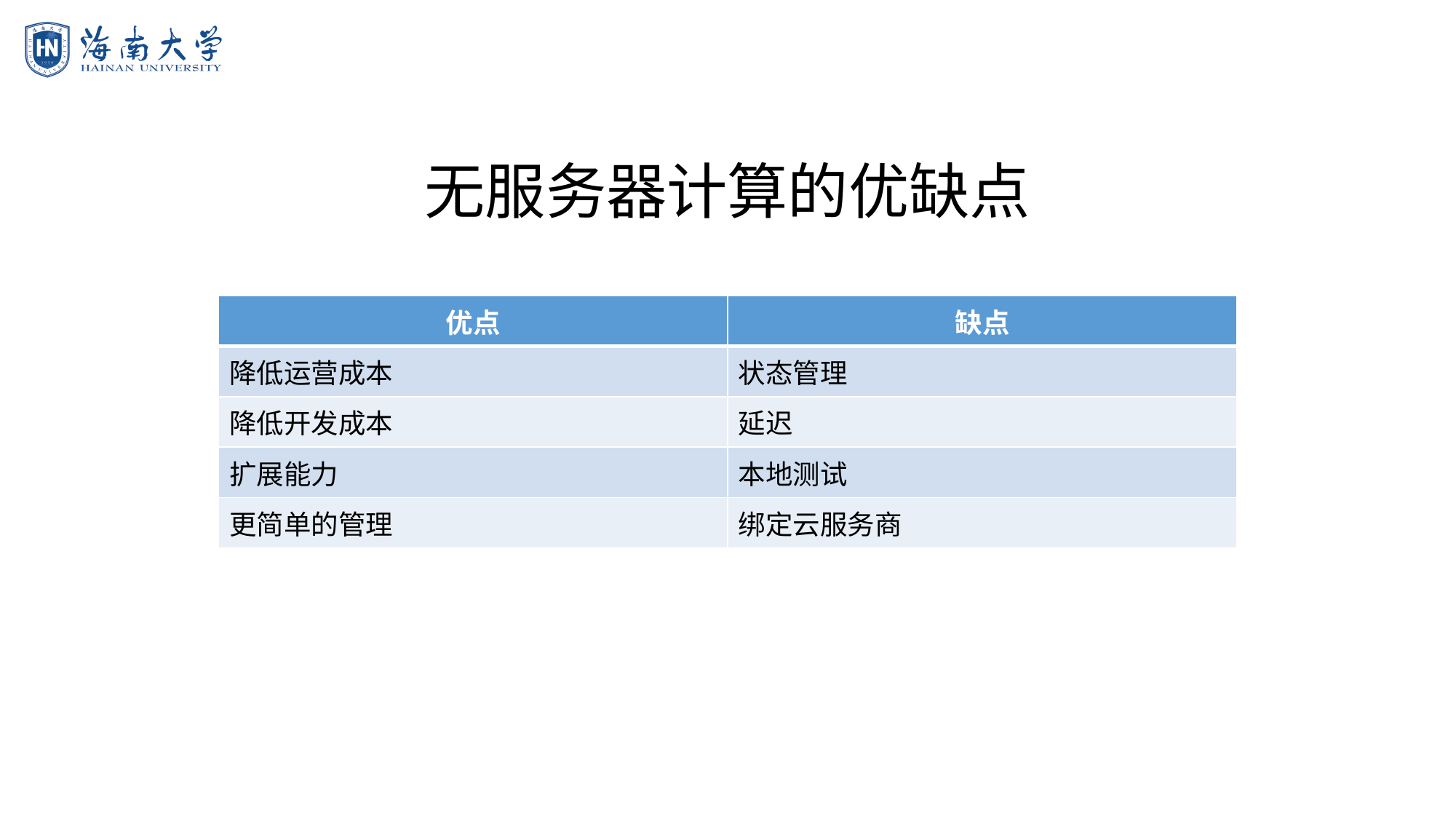

无服务器计算的优缺点
| 优点 | 缺点 |
| --- | --- |
| 降低运营成本 | 状态管理 |
| 降低开发成本 | 延迟 |
| 扩展能力 | 本地测试 |
| 更简单的管理 | 绑定云服务商 |